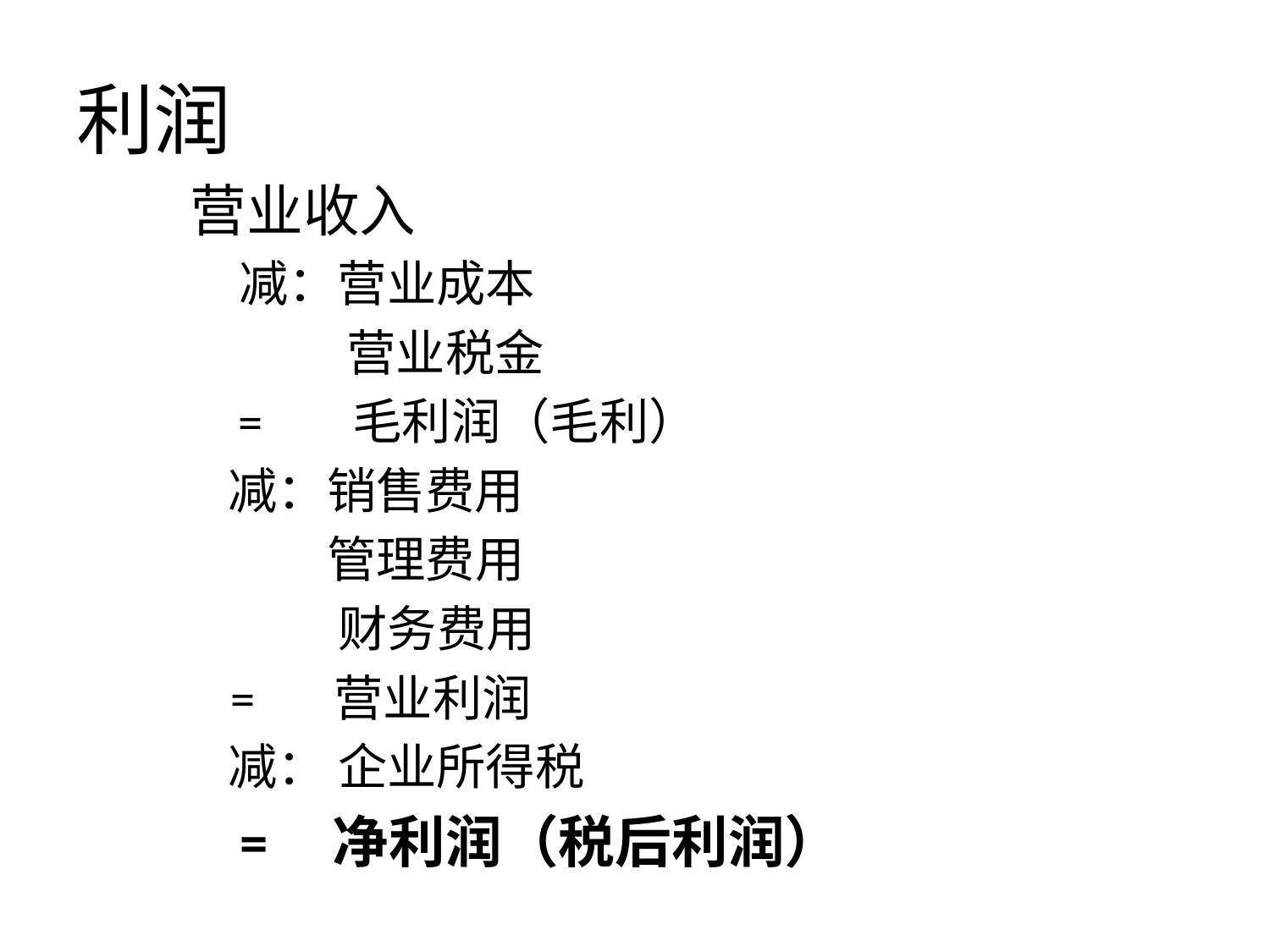

# 利润
         营业收入
               减：营业成本
                   营业税金
          =       毛利润（毛利）
              减：销售费用
                       管理费用
                        财务费用
               =      营业利润
              减： 企业所得税
              =    净利润（税后利润）